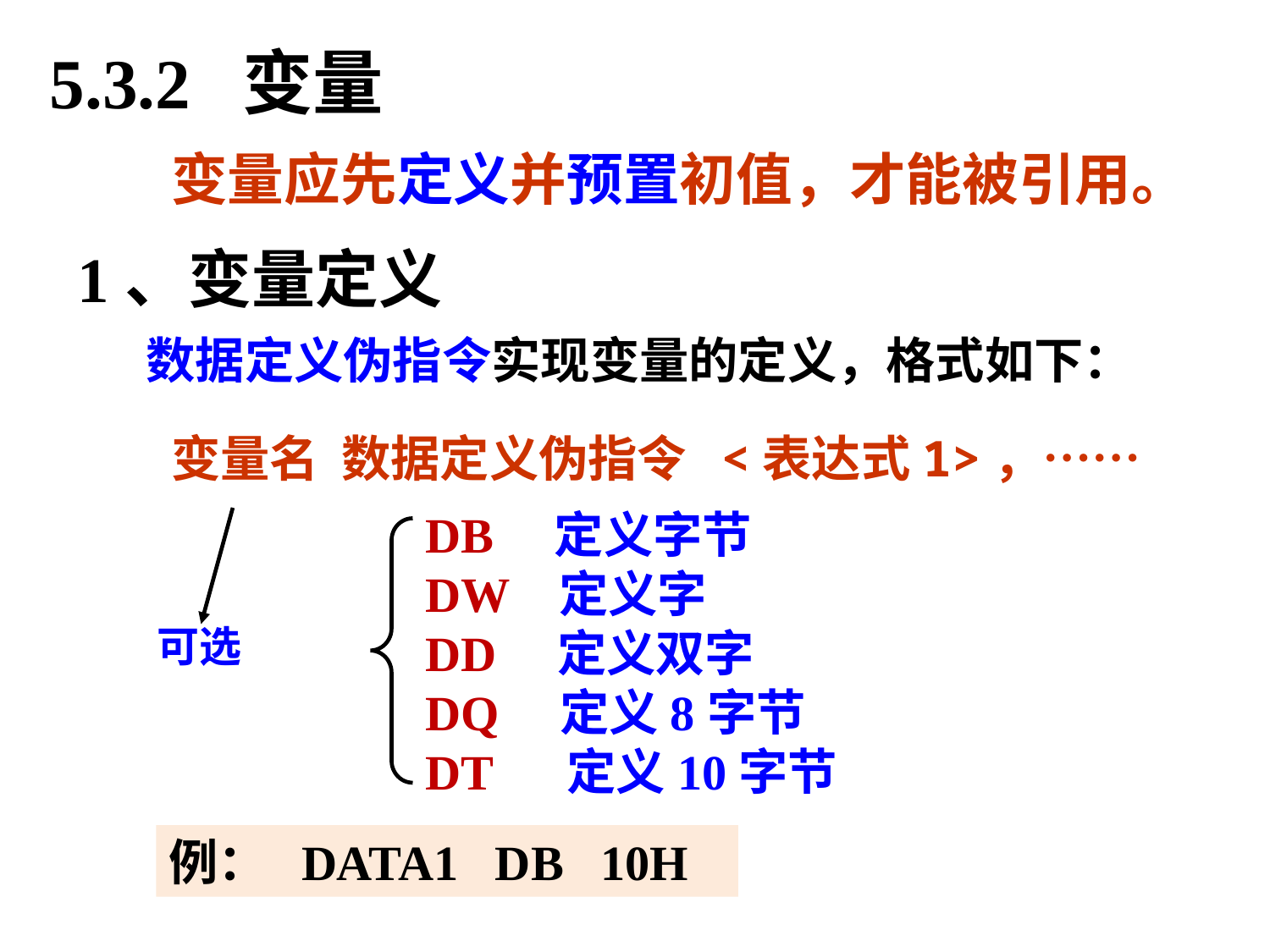

5.3.2  变量
变量应先定义并预置初值，才能被引用。
1、变量定义
数据定义伪指令实现变量的定义，格式如下：
变量名  数据定义伪指令  <表达式1>，……
DB    定义字节
DW   定义字
DD    定义双字
DQ    定义8字节
DT     定义10字节

可选
例：  DATA1   DB   10H
14